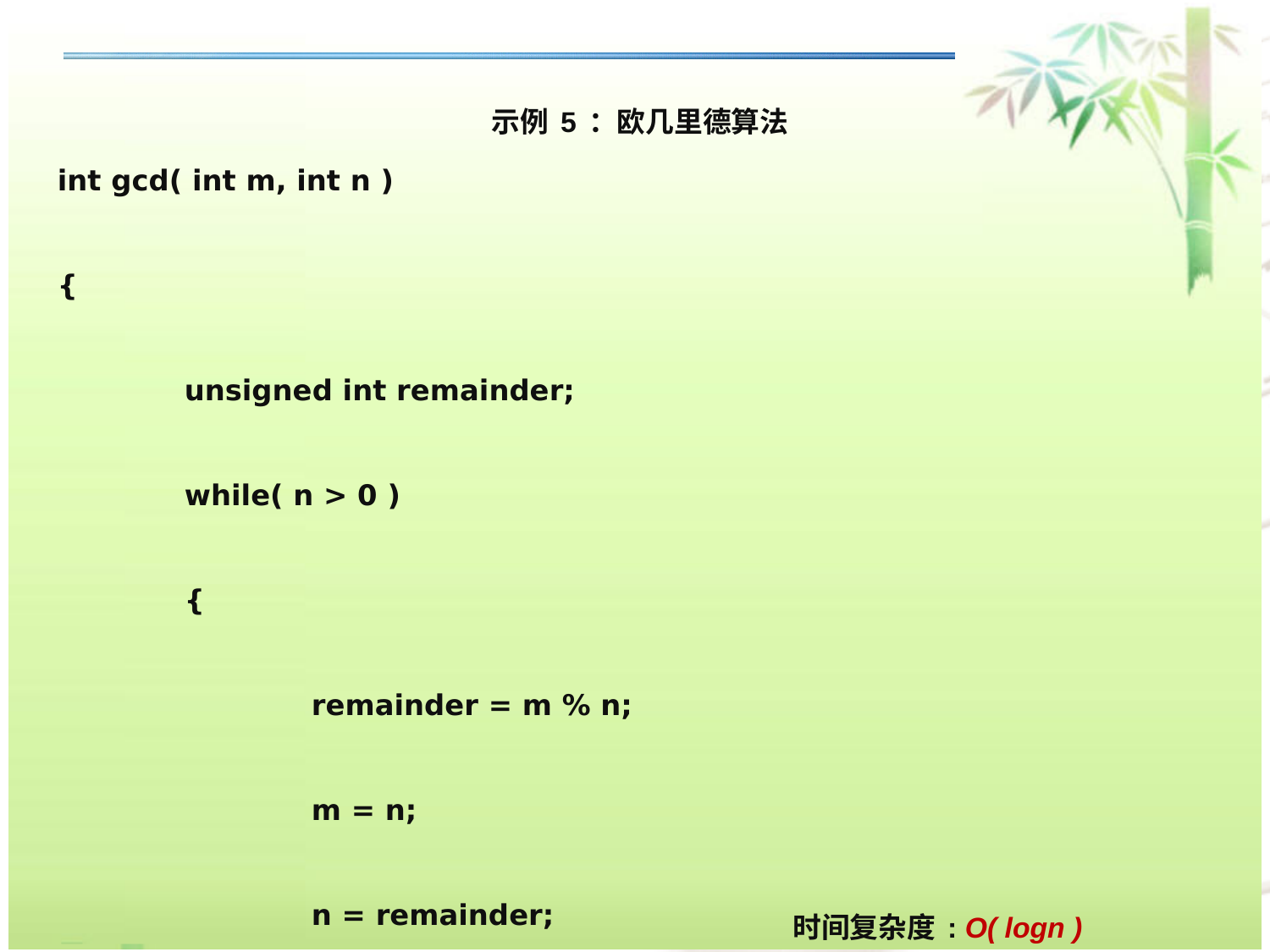

示例5：欧几里德算法
int gcd( int m, int n )
{
	unsigned int remainder;
	while( n > 0 )
	{
		remainder = m % n;
		m = n;
		n = remainder;
	}
	return( m );
}
时间复杂度: O( logn )